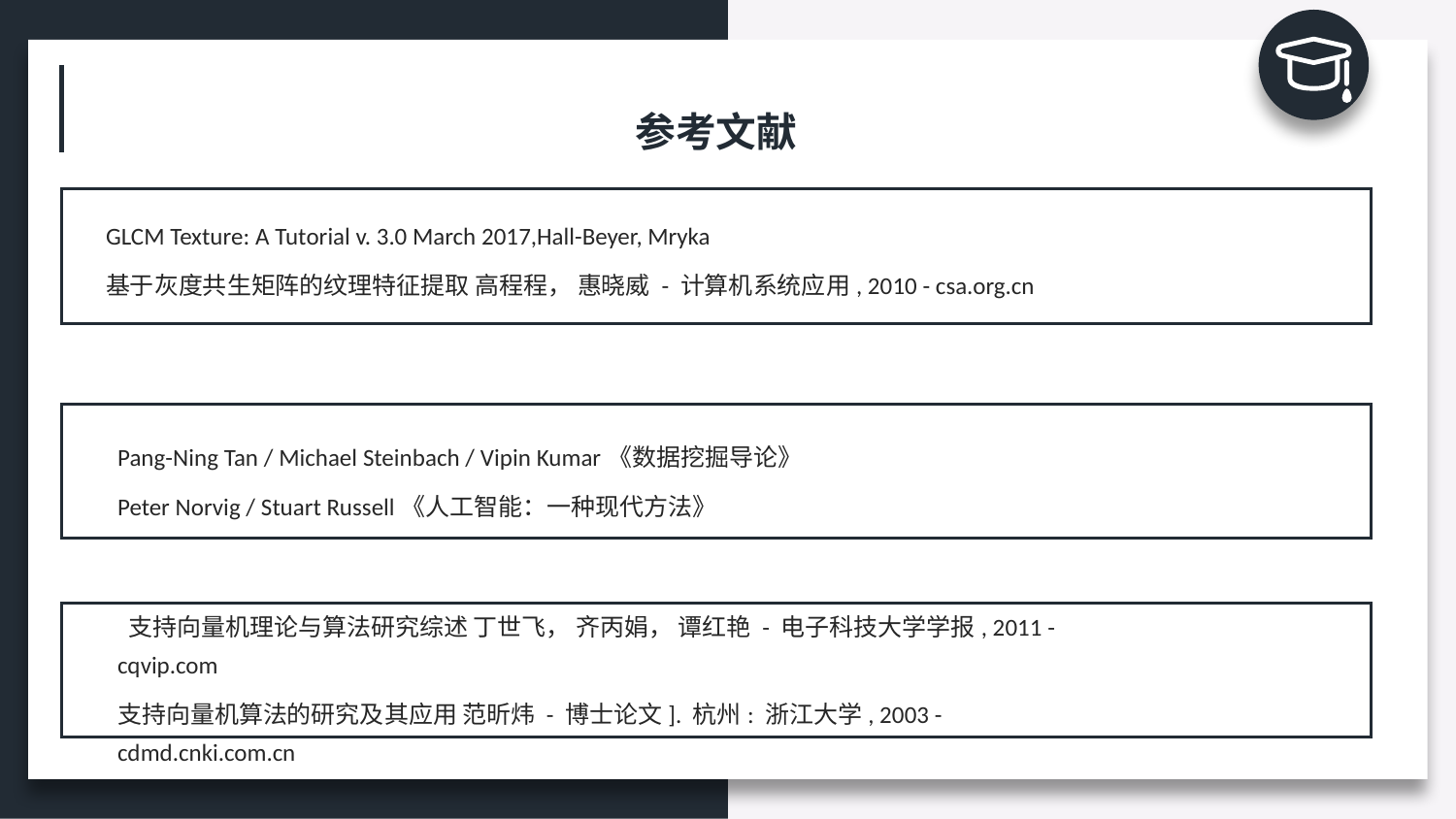

参考文献

GLCM Texture: A Tutorial v. 3.0 March 2017,Hall-Beyer, Mryka
基于灰度共生矩阵的纹理特征提取 高程程， 惠晓威 - 计算机系统应用, 2010 - csa.org.cn

Pang-Ning Tan / Michael Steinbach / Vipin Kumar《数据挖掘导论》
Peter Norvig / Stuart Russell《人工智能：一种现代方法》
 支持向量机理论与算法研究综述 丁世飞， 齐丙娟， 谭红艳 - 电子科技大学学报, 2011 - cqvip.com
支持向量机算法的研究及其应用 范昕炜 - 博士论文]. 杭州: 浙江大学, 2003 - cdmd.cnki.com.cn